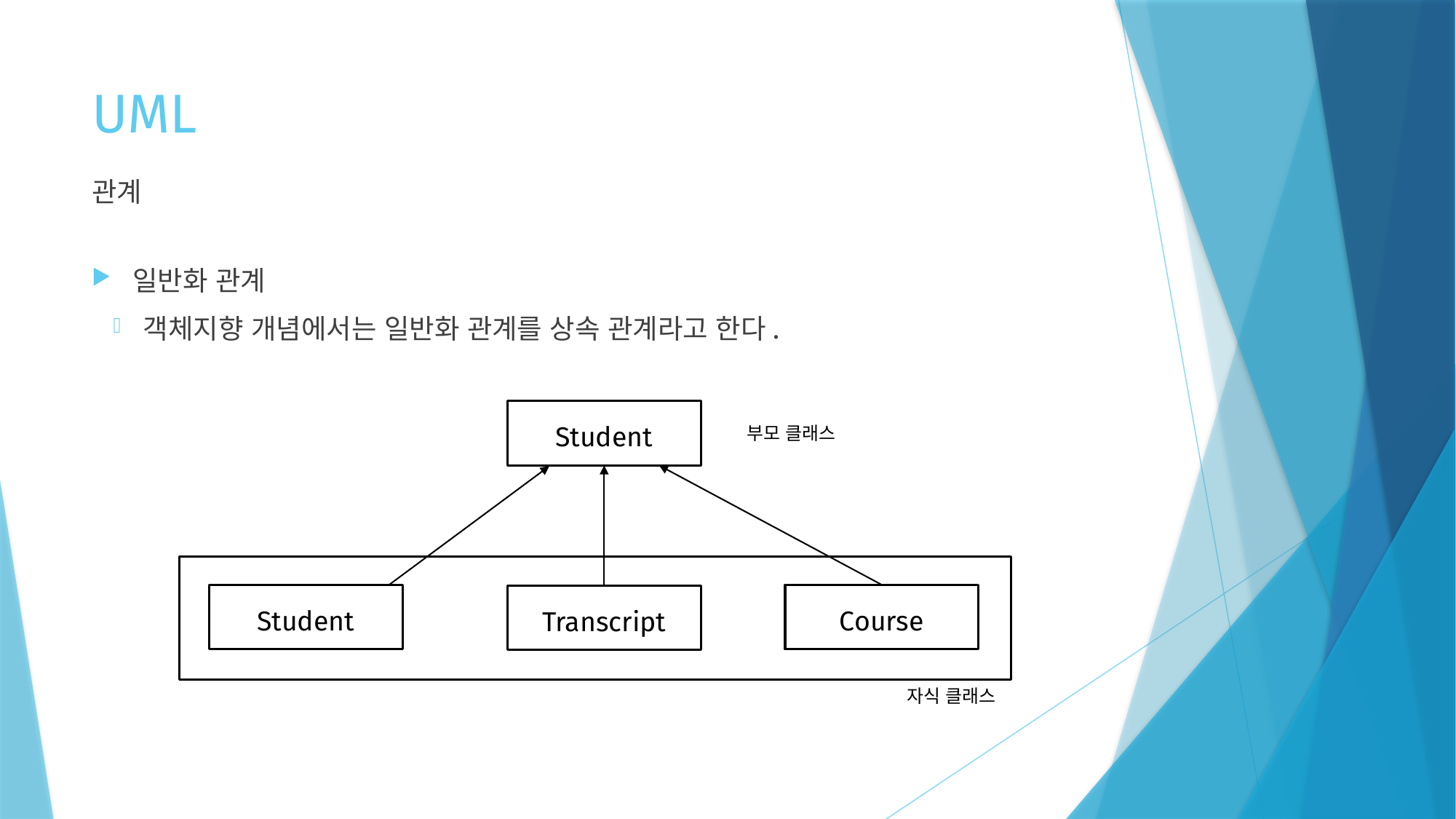

# UML
관계
일반화 관계
객체지향 개념에서는 일반화 관계를 상속 관계라고 한다.
Student
Student
Course
Transcript
부모 클래스

자식 클래스